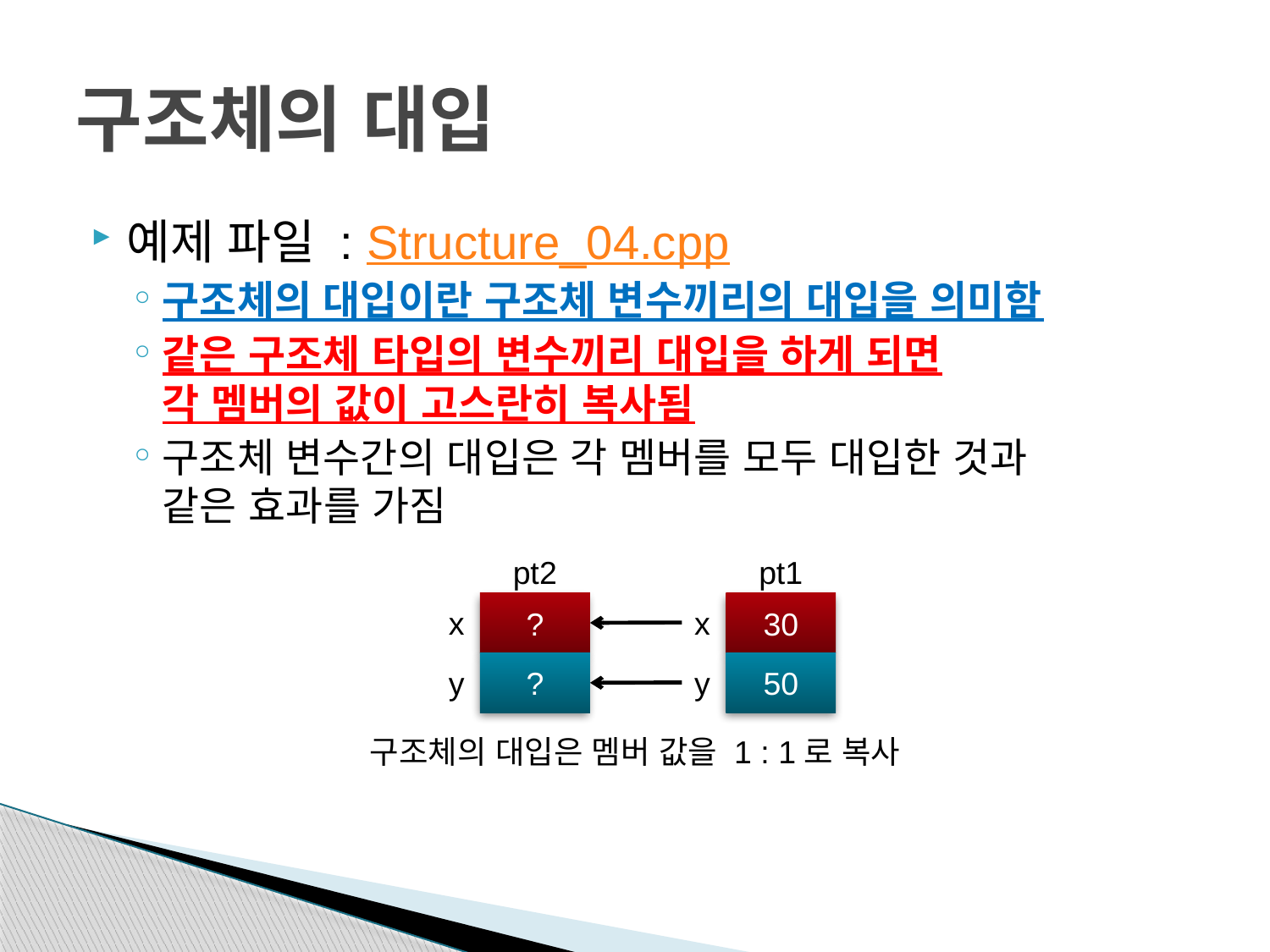

# 구조체의 대입
예제 파일 : Structure_04.cpp
구조체의 대입이란 구조체 변수끼리의 대입을 의미함
같은 구조체 타입의 변수끼리 대입을 하게 되면
각 멤버의 값이 고스란히 복사됨
구조체 변수간의 대입은 각 멤버를 모두 대입한 것과
같은 효과를 가짐
pt2
?
x
?
y
pt1
30
x
50
y
구조체의 대입은 멤버 값을 1 : 1로 복사